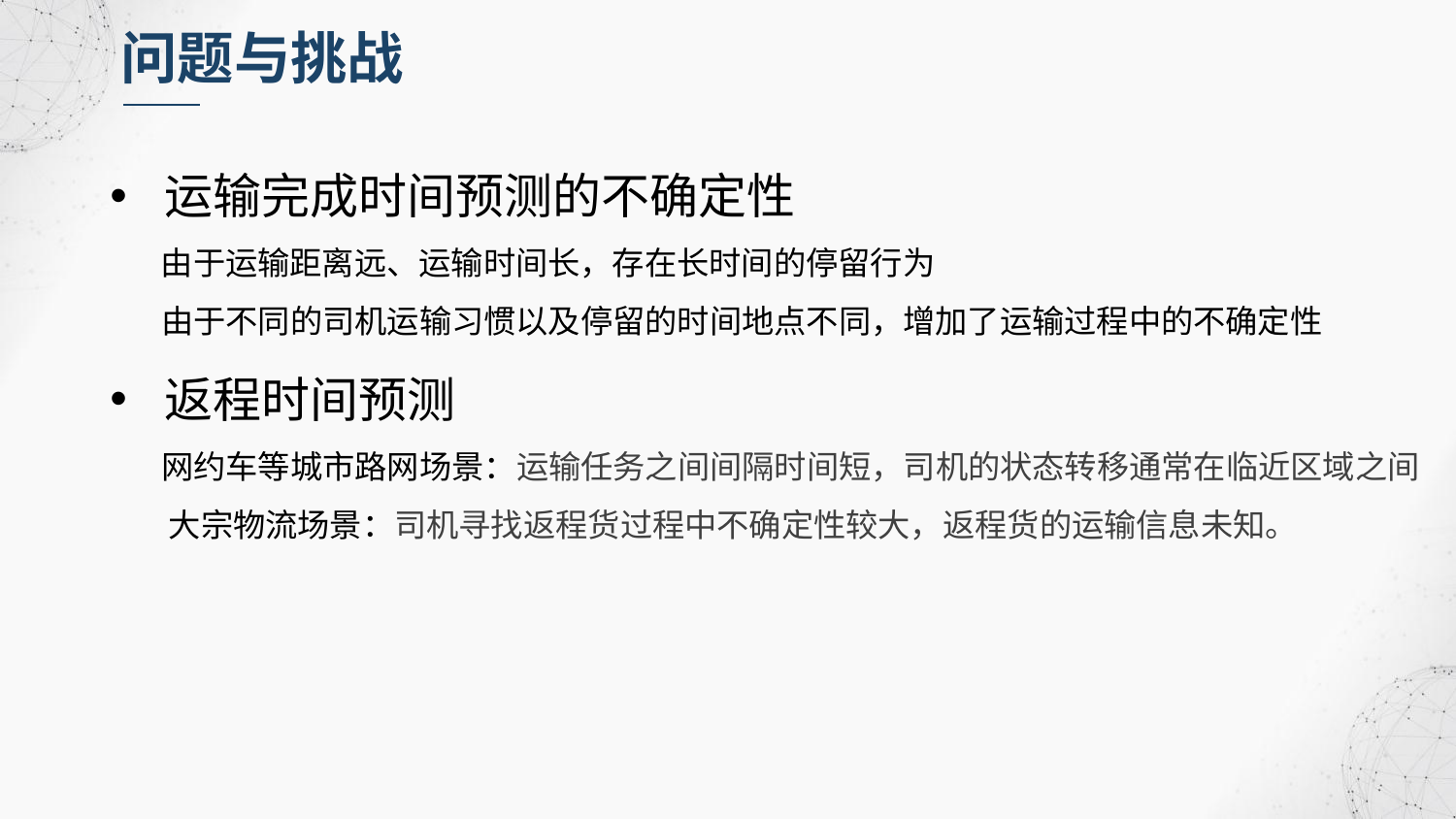

问题与挑战
运输完成时间预测的不确定性
       由于运输距离远、运输时间长，存在长时间的停留行为
      由于不同的司机运输习惯以及停留的时间地点不同，增加了运输过程中的不确定性
返程时间预测
      网约车等城市路网场景：运输任务之间间隔时间短，司机的状态转移通常在临近区域之间
       大宗物流场景：司机寻找返程货过程中不确定性较大，返程货的运输信息未知。